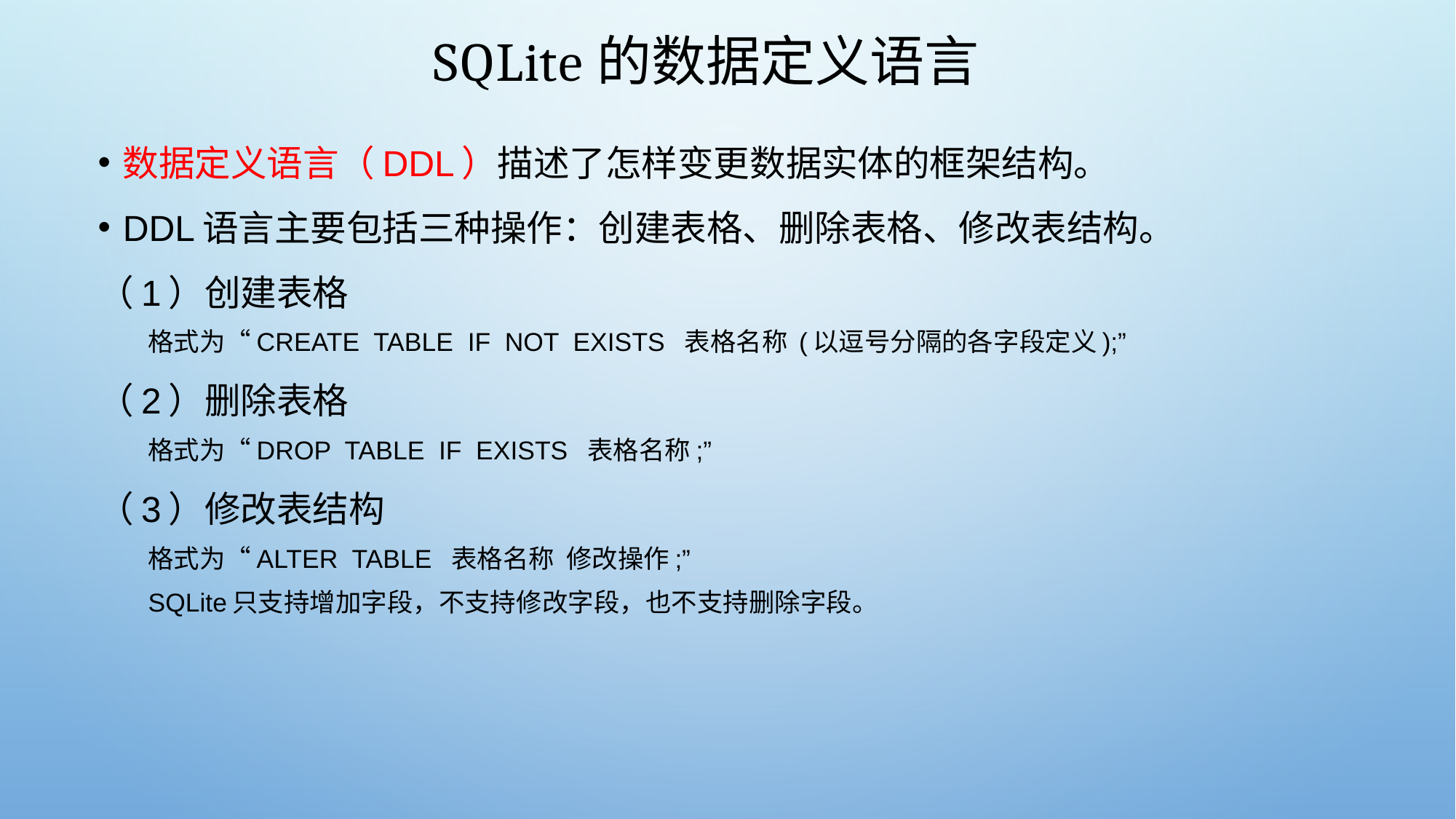

# SQLite的数据定义语言
数据定义语言（DDL）描述了怎样变更数据实体的框架结构。
DDL语言主要包括三种操作：创建表格、删除表格、修改表结构。
（1）创建表格
格式为“CREATE  TABLE  IF  NOT  EXISTS  表格名称 (以逗号分隔的各字段定义);”
（2）删除表格
格式为“DROP  TABLE  IF  EXISTS  表格名称;”
（3）修改表结构
格式为“ALTER  TABLE  表格名称  修改操作;”
SQLite只支持增加字段，不支持修改字段，也不支持删除字段。